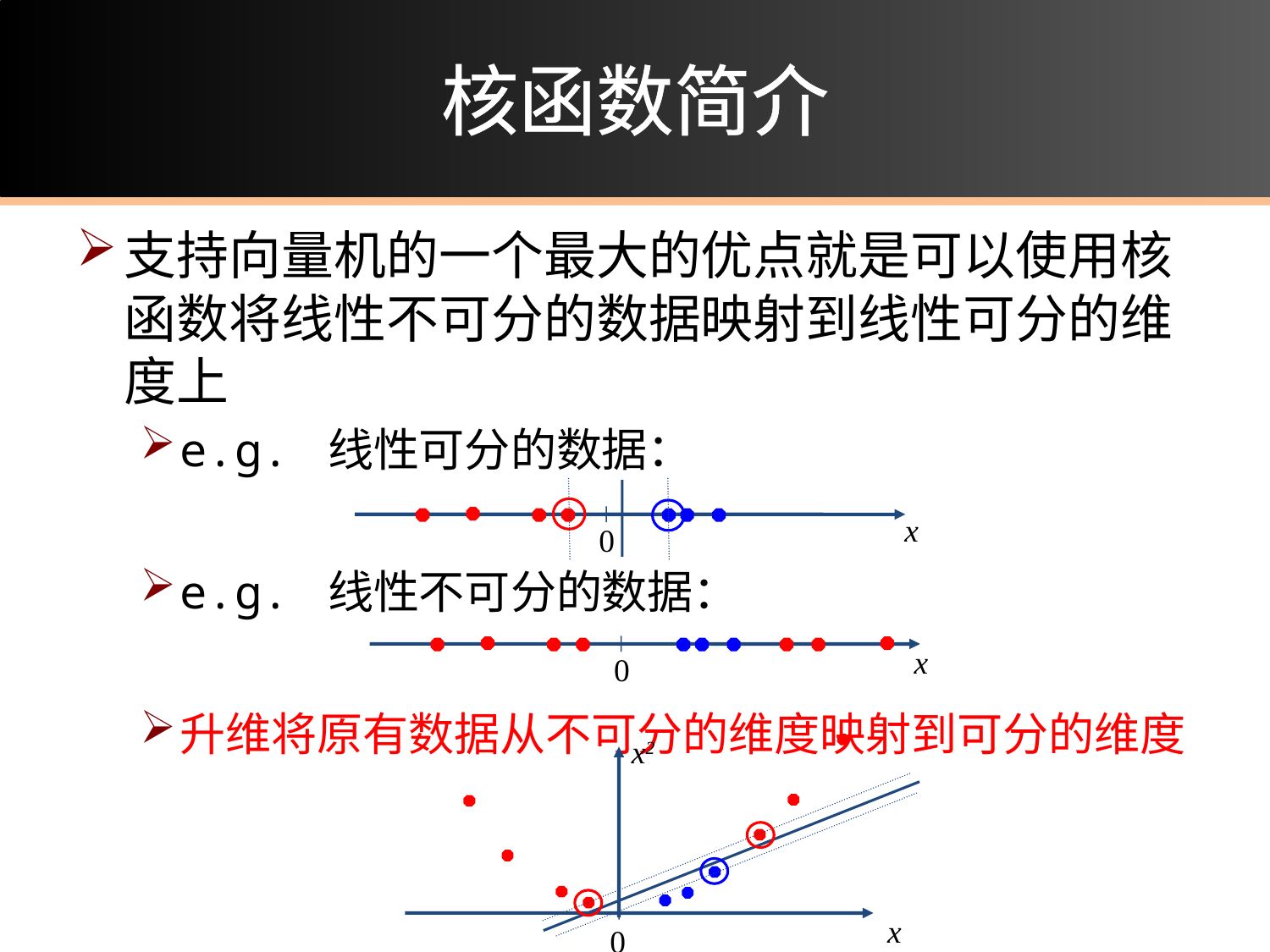

# 核函数简介
支持向量机的一个最大的优点就是可以使用核函数将线性不可分的数据映射到线性可分的维度上
e.g. 线性可分的数据：

e.g. 线性不可分的数据：

升维将原有数据从不可分的维度映射到可分的维度

x

0

x

0
x2

x
0